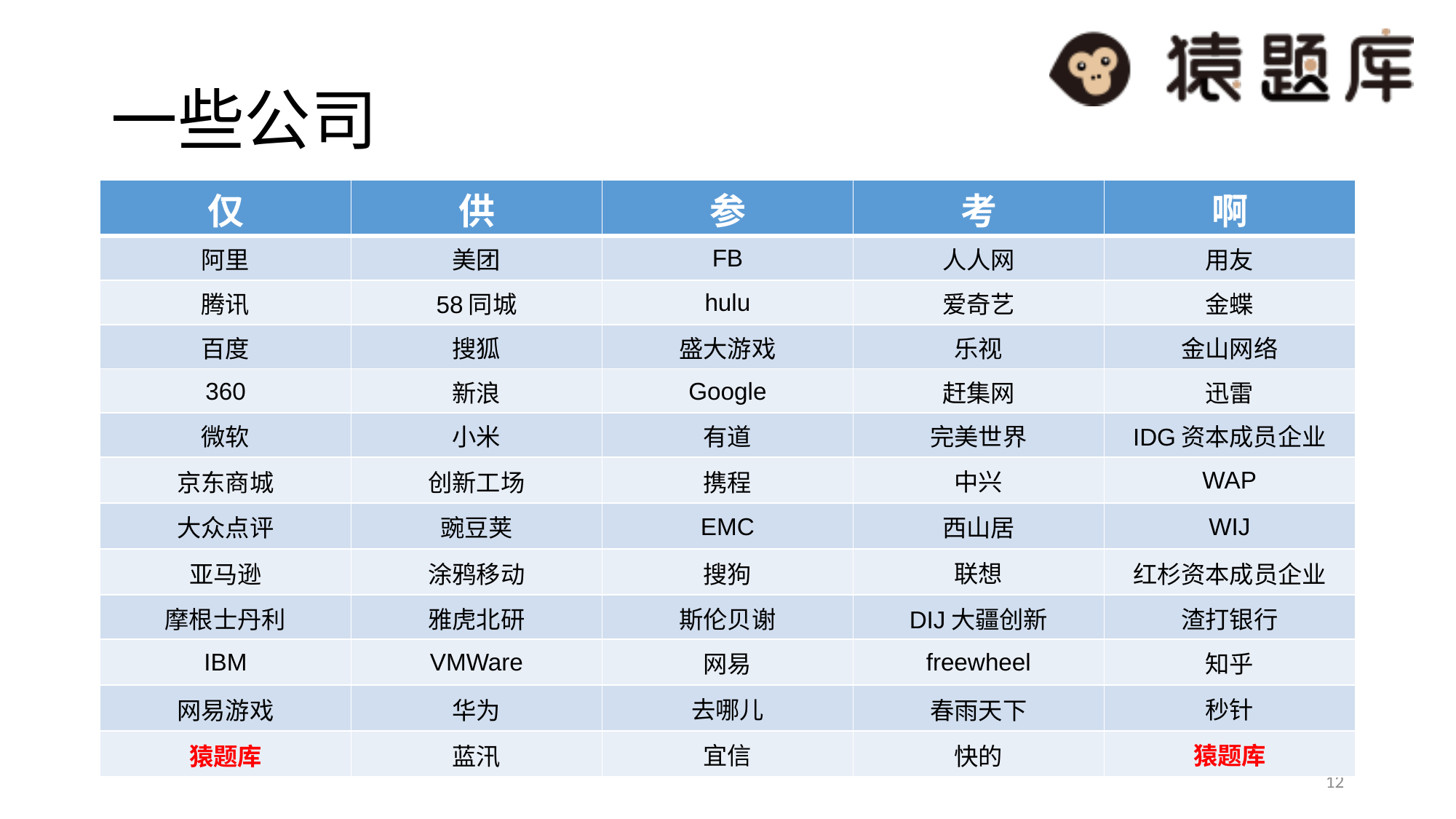

# 一些公司
| 仅 | 供 | 参 | 考 | 啊 |
| --- | --- | --- | --- | --- |
| 阿里 | 美团 | FB | 人人网 | 用友 |
| 腾讯 | 58同城 | hulu | 爱奇艺 | 金蝶 |
| 百度 | 搜狐 | 盛大游戏 | 乐视 | 金山网络 |
| 360 | 新浪 | Google | 赶集网 | 迅雷 |
| 微软 | 小米 | 有道 | 完美世界 | IDG资本成员企业 |
| 京东商城 | 创新工场 | 携程 | 中兴 | WAP |
| 大众点评 | 豌豆荚 | EMC | 西山居 | WIJ |
| 亚马逊 | 涂鸦移动 | 搜狗 | 联想 | 红杉资本成员企业 |
| 摩根士丹利 | 雅虎北研 | 斯伦贝谢 | DIJ大疆创新 | 渣打银行 |
| IBM | VMWare | 网易 | freewheel | 知乎 |
| 网易游戏 | 华为 | 去哪儿 | 春雨天下 | 秒针 |
| 猿题库 | 蓝汛 | 宜信 | 快的 | 猿题库 |
12